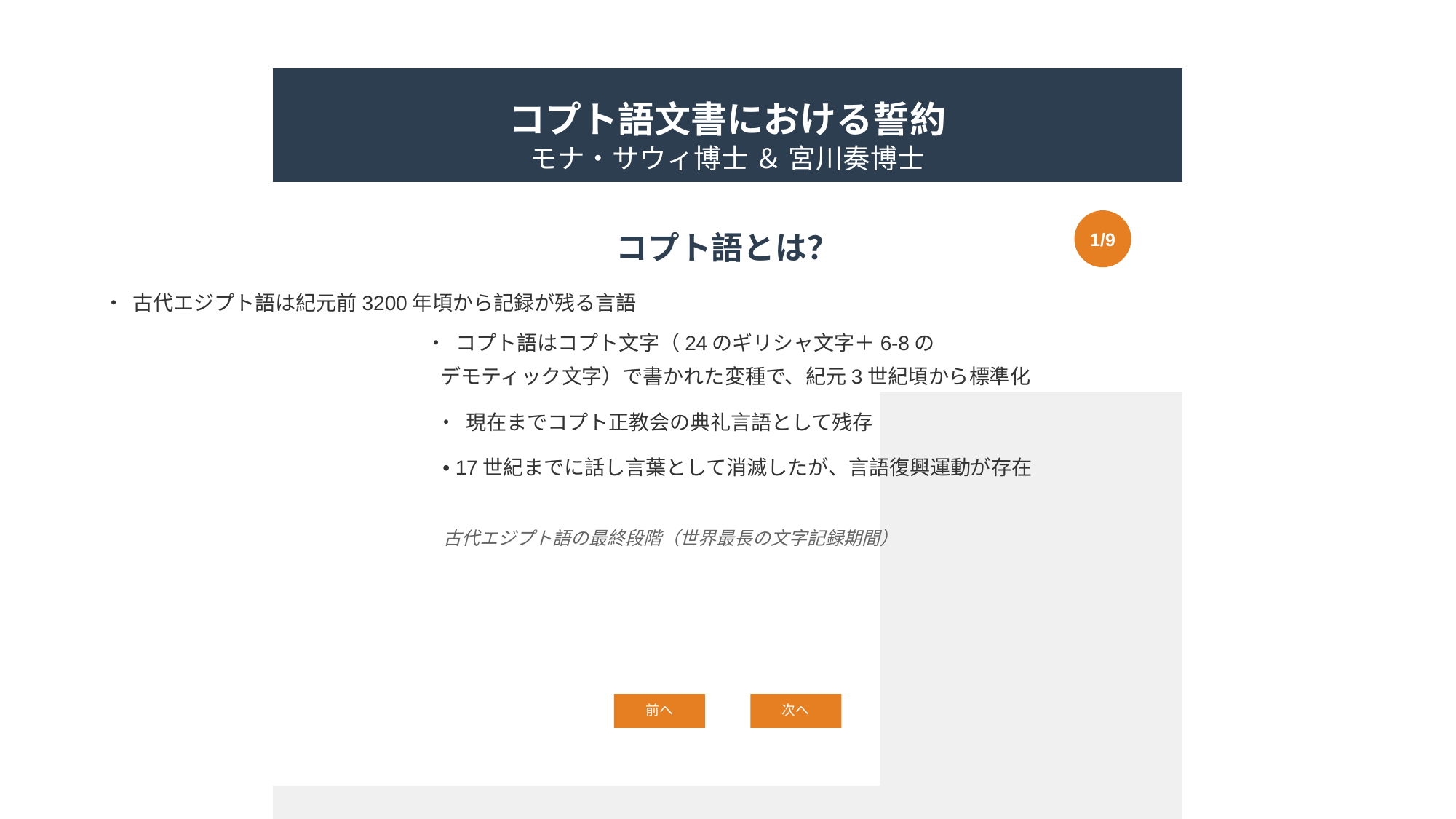

コプト語文書における誓約
モナ・サウィ博士 ＆ 宮川奏博士

コプト語とは？
1/9
• 古代エジプト語は紀元前3200年頃から記録が残る言語

• コプト語はコプト文字（24のギリシャ文字＋6-8の
デモティック文字）で書かれた変種で、紀元3世紀頃から標準化
• 現在までコプト正教会の典礼言語として残存
• 17世紀までに話し言葉として消滅したが、言語復興運動が存在
古代エジプト語の最終段階（世界最長の文字記録期間）
#

前へ
次へ